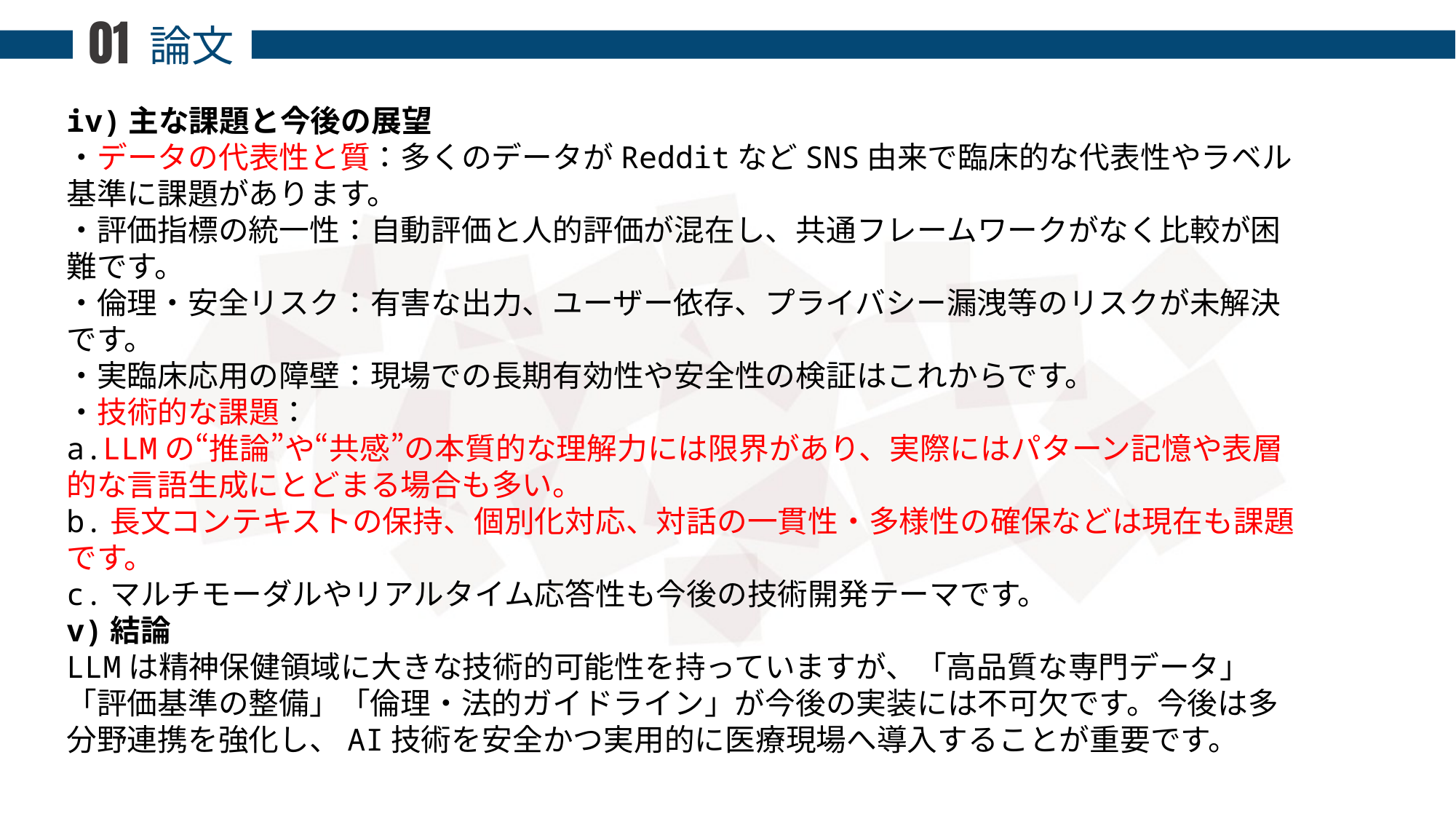

01
論文

iv)主な課題と今後の展望
・データの代表性と質：多くのデータがRedditなどSNS由来で臨床的な代表性やラベル基準に課題があります。
・評価指標の統一性：自動評価と人的評価が混在し、共通フレームワークがなく比較が困難です。
・倫理・安全リスク：有害な出力、ユーザー依存、プライバシー漏洩等のリスクが未解決です。
・実臨床応用の障壁：現場での長期有効性や安全性の検証はこれからです。
・技術的な課題：
a.LLMの“推論”や“共感”の本質的な理解力には限界があり、実際にはパターン記憶や表層的な言語生成にとどまる場合も多い。
b.長文コンテキストの保持、個別化対応、対話の一貫性・多様性の確保などは現在も課題です。
c.マルチモーダルやリアルタイム応答性も今後の技術開発テーマです。
v)結論
LLMは精神保健領域に大きな技術的可能性を持っていますが、「高品質な専門データ」「評価基準の整備」「倫理・法的ガイドライン」が今後の実装には不可欠です。今後は多分野連携を強化し、AI技術を安全かつ実用的に医療現場へ導入することが重要です。